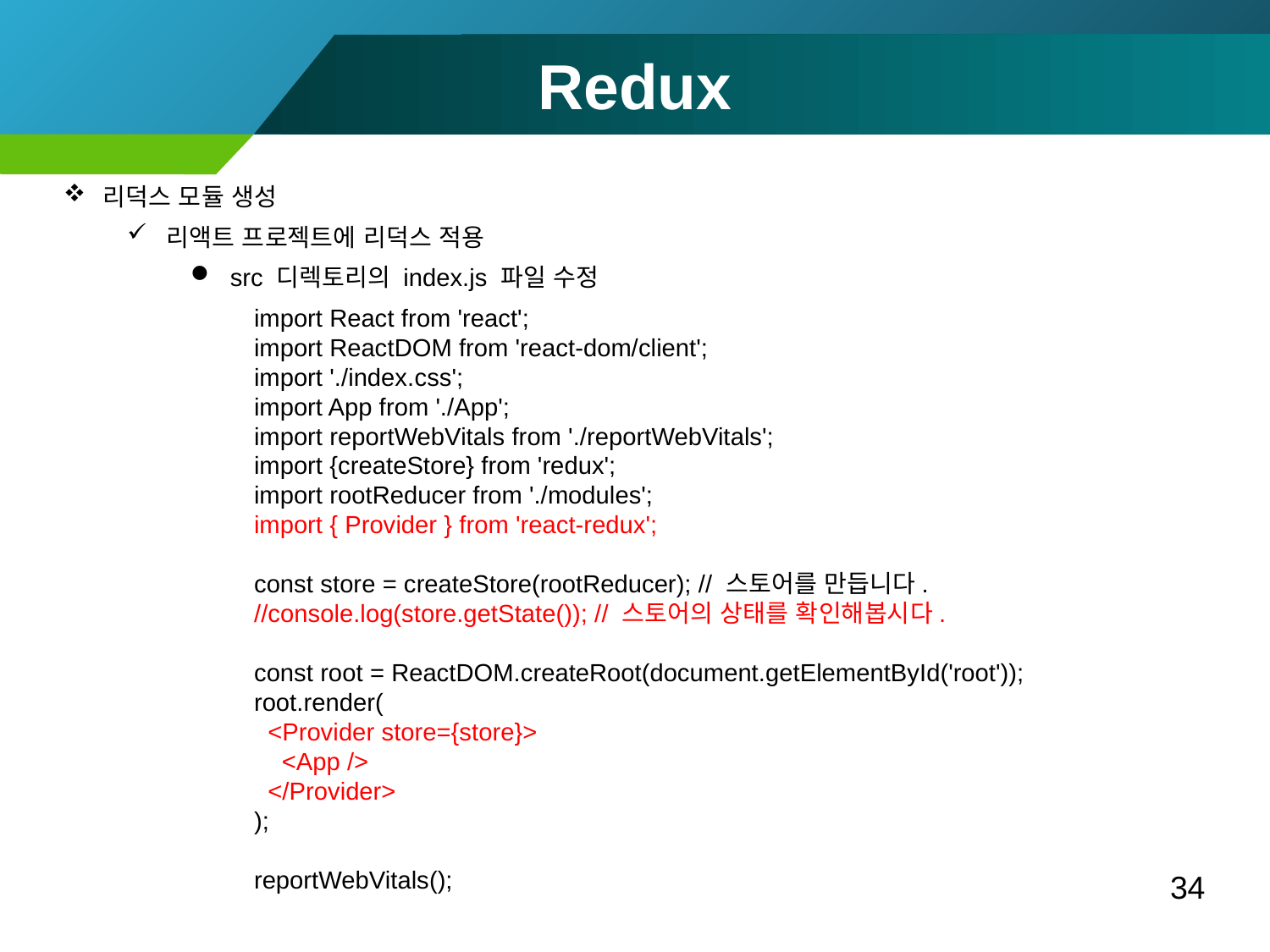

Redux
리덕스 모듈 생성
리액트 프로젝트에 리덕스 적용
src 디렉토리의 index.js 파일 수정
import React from 'react';
import ReactDOM from 'react-dom/client';
import './index.css';
import App from './App';
import reportWebVitals from './reportWebVitals';
import {createStore} from 'redux';
import rootReducer from './modules';
import { Provider } from 'react-redux';

const store = createStore(rootReducer); // 스토어를 만듭니다.
//console.log(store.getState()); // 스토어의 상태를 확인해봅시다.

const root = ReactDOM.createRoot(document.getElementById('root'));
root.render(
  <Provider store={store}>
    <App />
  </Provider>
);

reportWebVitals();

34